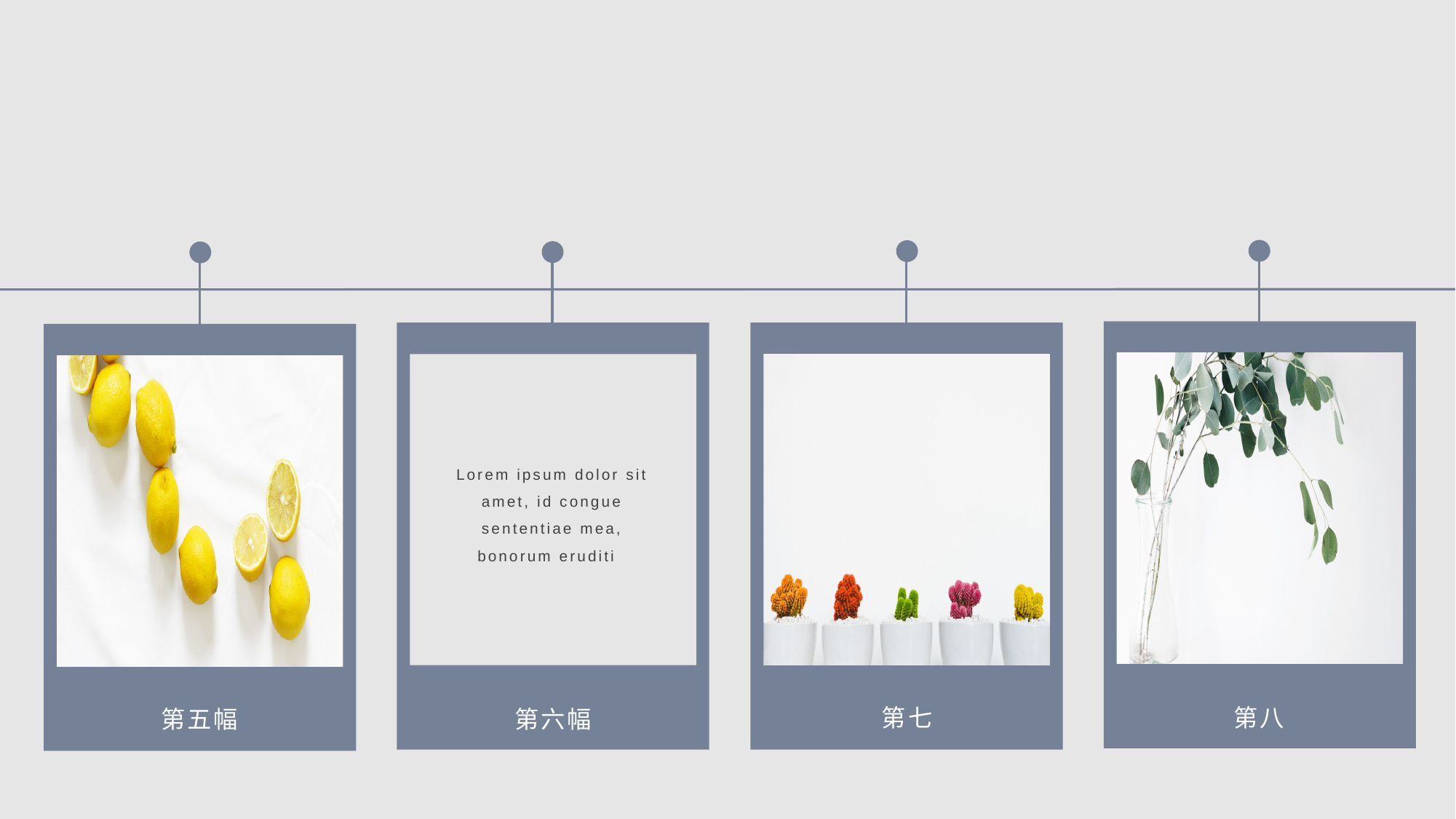

Lorem ipsum dolor sit amet, id congue sententiae mea, bonorum eruditi
第七
第八
第六幅
第五幅